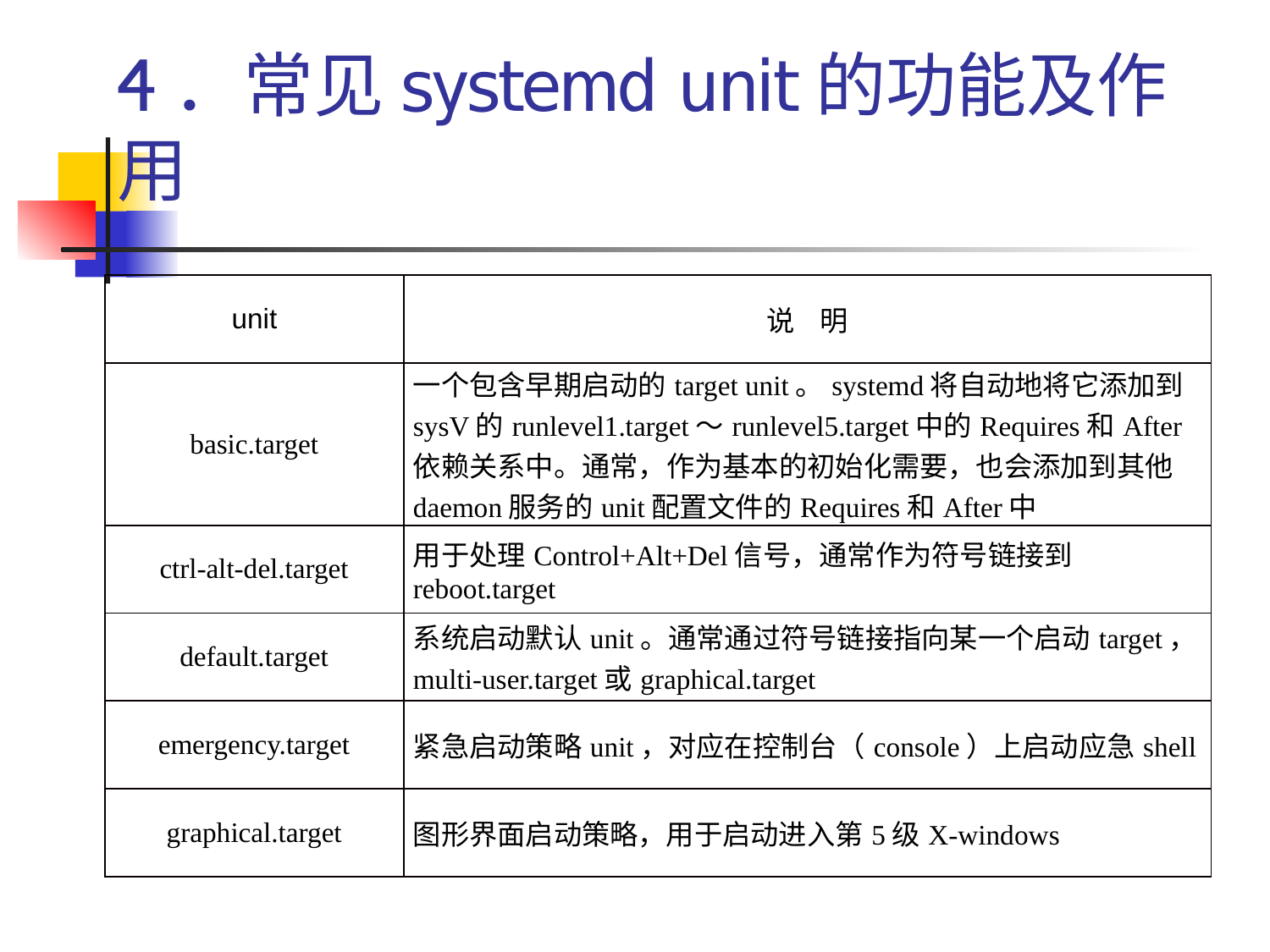

# 4．常见systemd unit的功能及作用

| unit | 说 明 |
| --- | --- |
| basic.target | 一个包含早期启动的target unit。systemd将自动地将它添加到sysV的runlevel1.target～runlevel5.target中的Requires和After依赖关系中。通常，作为基本的初始化需要，也会添加到其他daemon服务的unit配置文件的Requires和After中 |
| ctrl-alt-del.target | 用于处理Control+Alt+Del信号，通常作为符号链接到reboot.target |
| default.target | 系统启动默认unit。通常通过符号链接指向某一个启动target，multi-user.target或graphical.target |
| emergency.target | 紧急启动策略unit，对应在控制台（console）上启动应急shell |
| graphical.target | 图形界面启动策略，用于启动进入第5级X-windows |